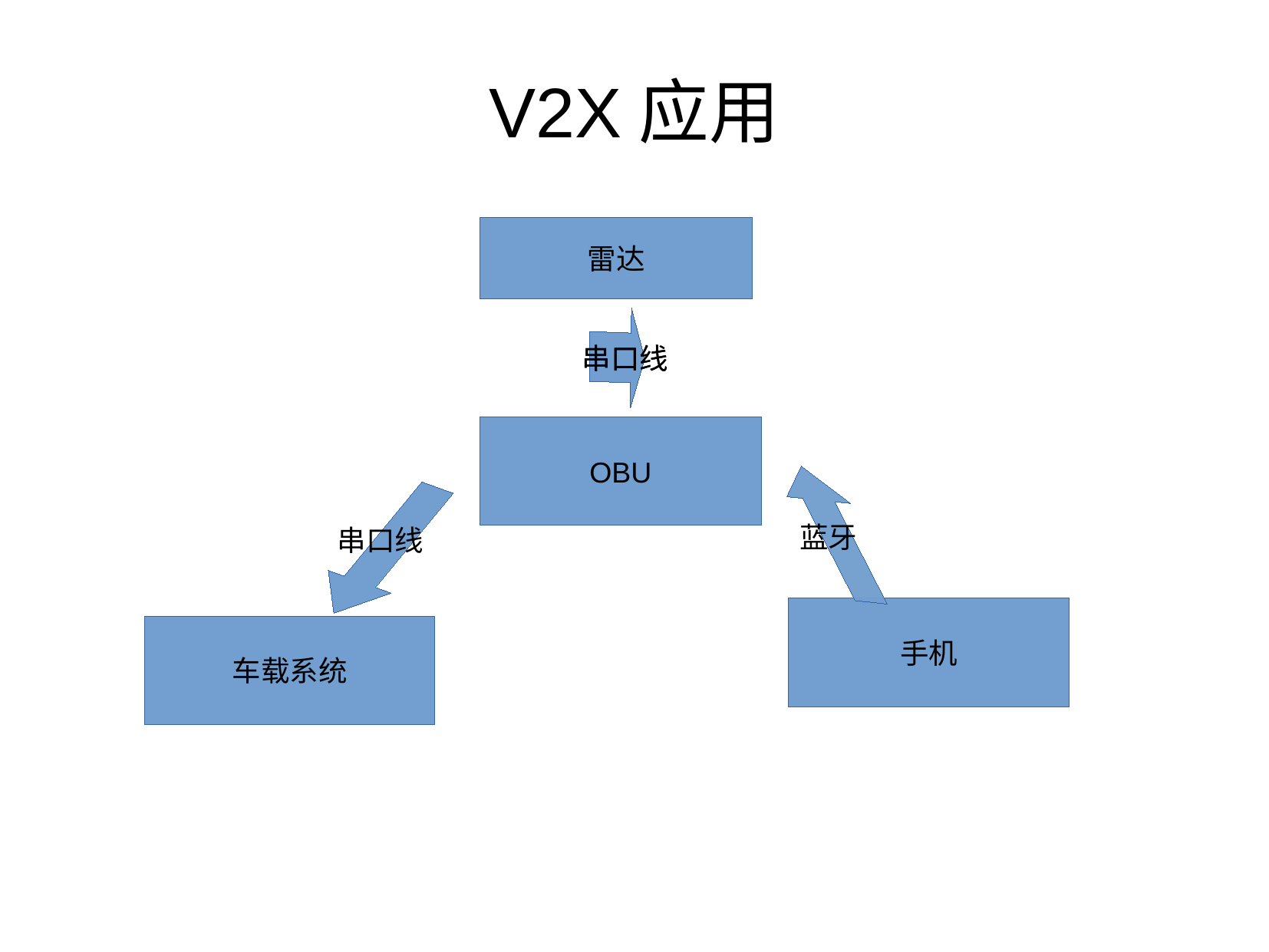

V2X应用
雷达

串口线
串口线
OBU

蓝牙
串口线
手机
车载系统